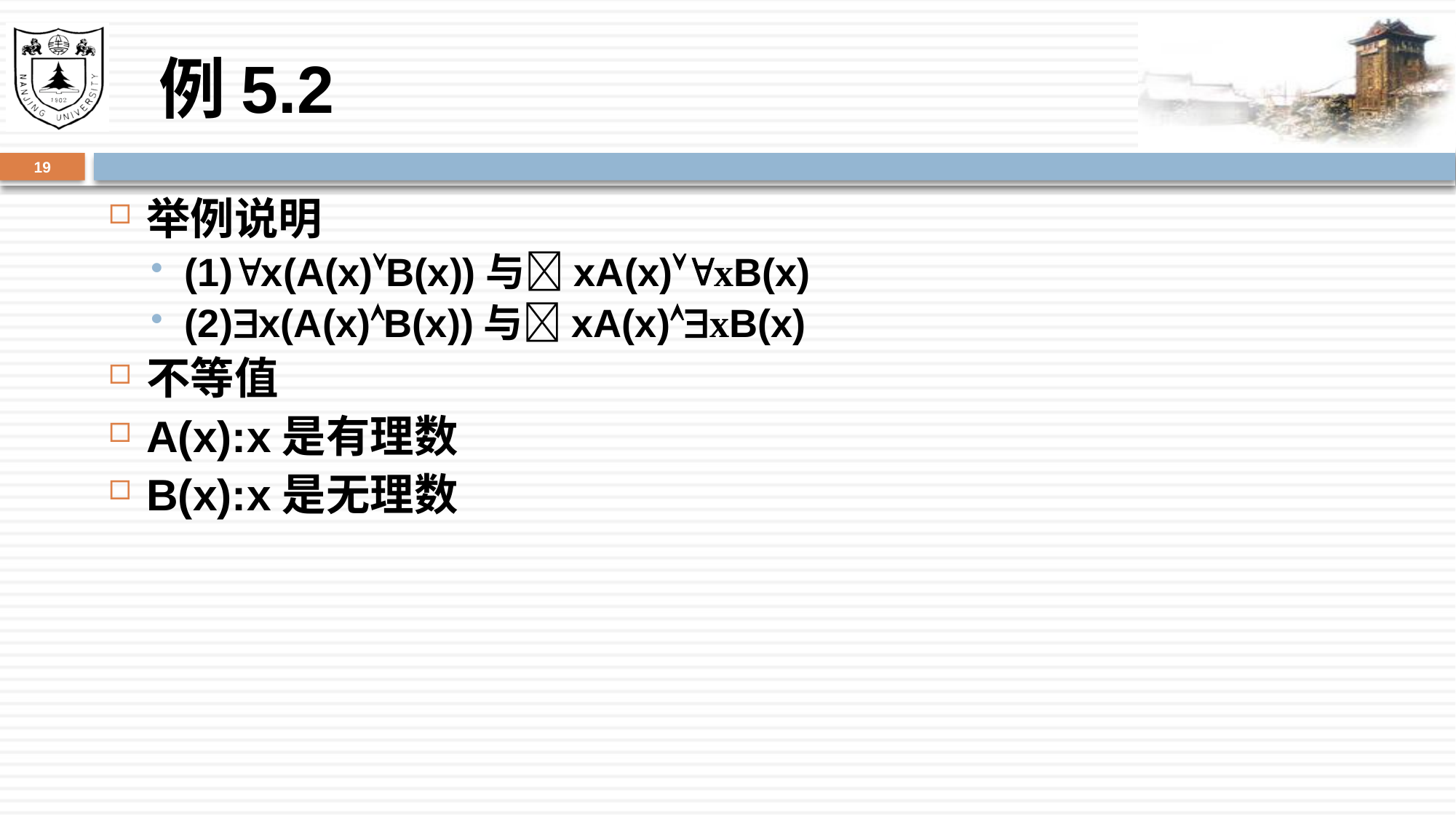

# 例5.2
19
举例说明
(1)∀x(A(x)∨B(x))与∀xA(x)∨∀xB(x)
(2)∃x(A(x)∧B(x))与∃xA(x)∧∃xB(x)
不等值
A(x):x是有理数
B(x):x是无理数